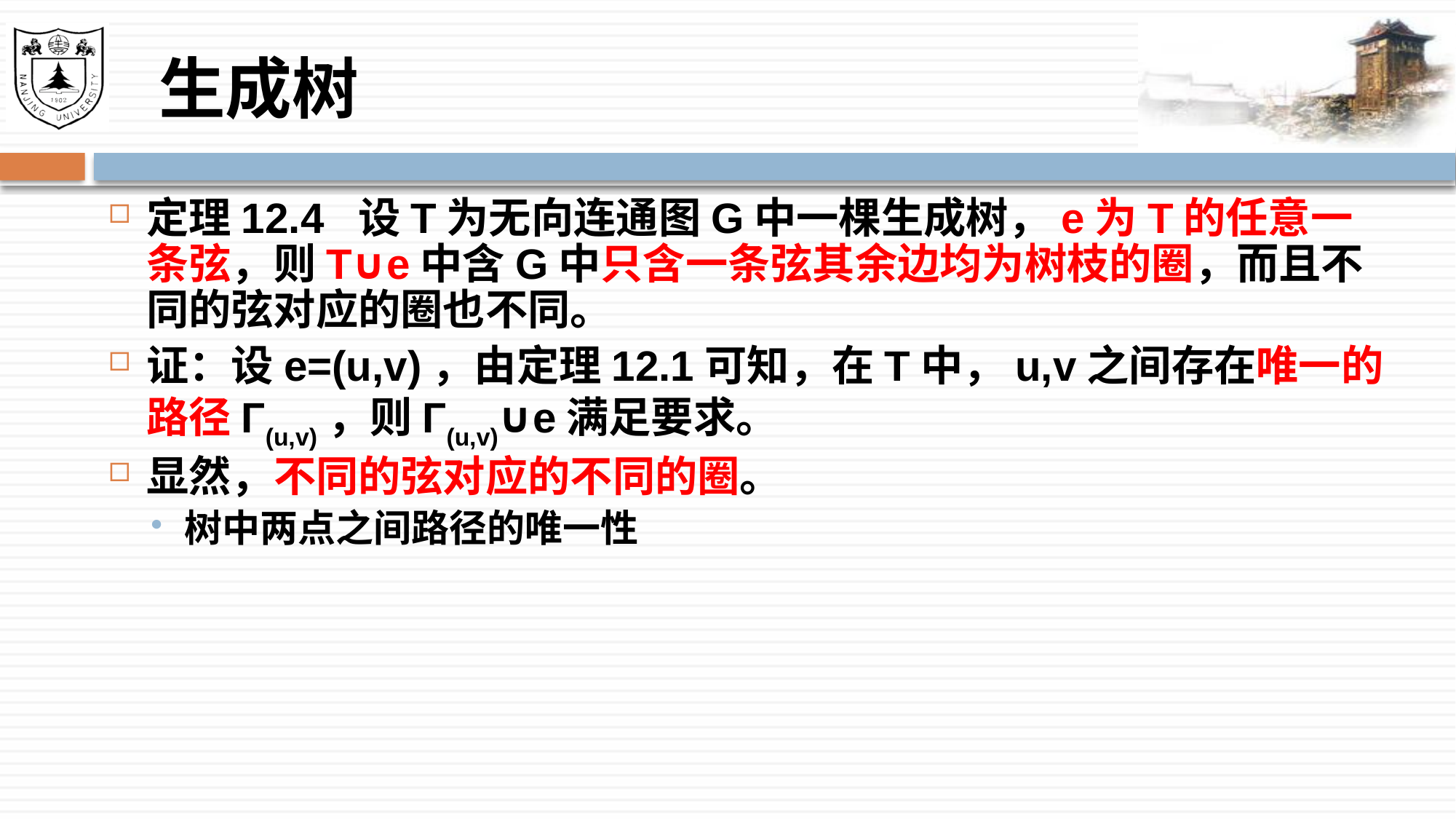

# 生成树
定理12.4  设T为无向连通图G中一棵生成树，e为T的任意一条弦，则T∪e中含G中只含一条弦其余边均为树枝的圈，而且不同的弦对应的圈也不同。
证：设e=(u,v)，由定理12.1可知，在T中，u,v之间存在唯一的路径Г(u,v)，则Г(u,v)∪e满足要求。
显然，不同的弦对应的不同的圈。
树中两点之间路径的唯一性